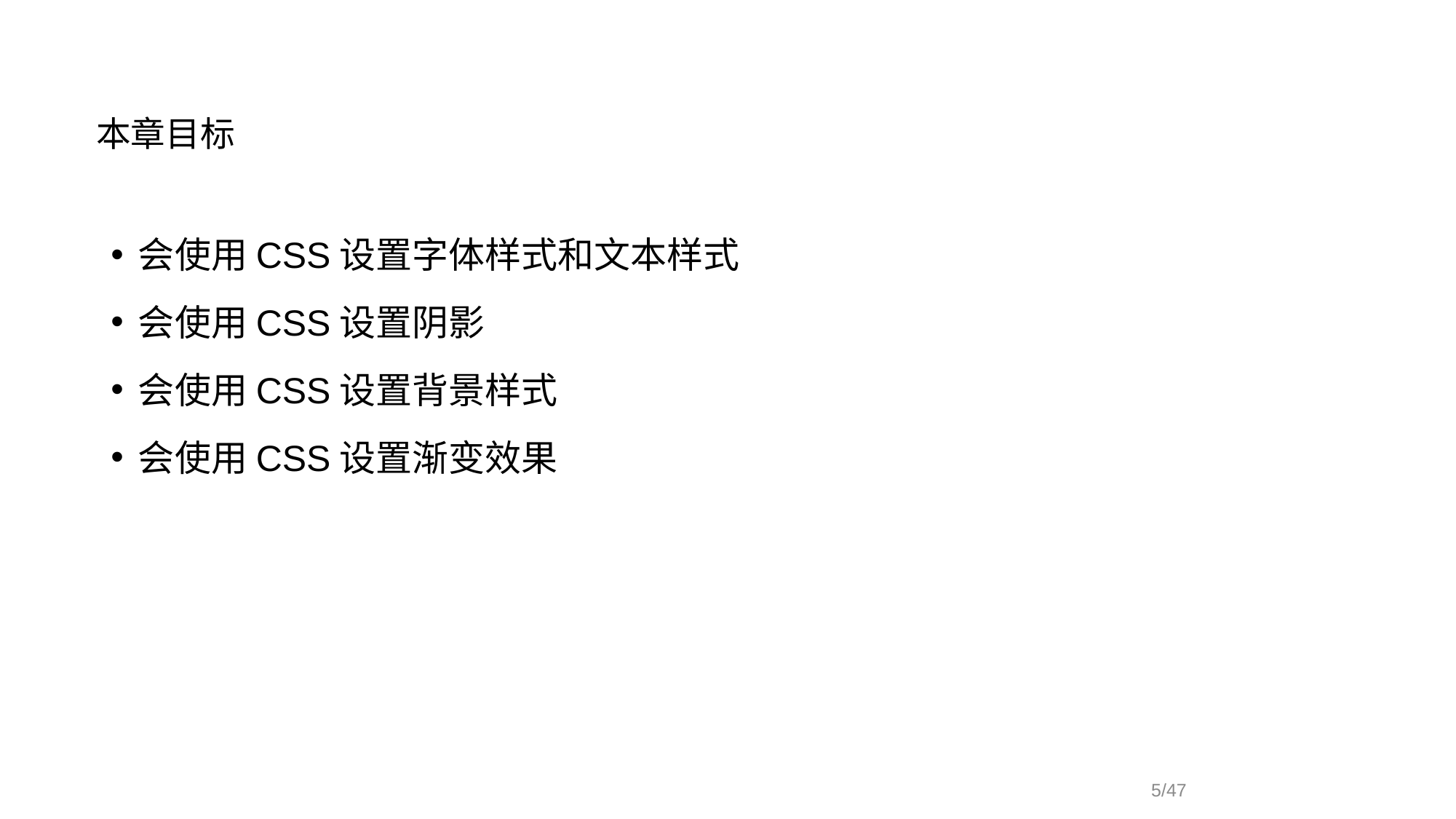

# 本章目标
会使用CSS设置字体样式和文本样式
会使用CSS设置阴影
会使用CSS设置背景样式
会使用CSS设置渐变效果
5/47